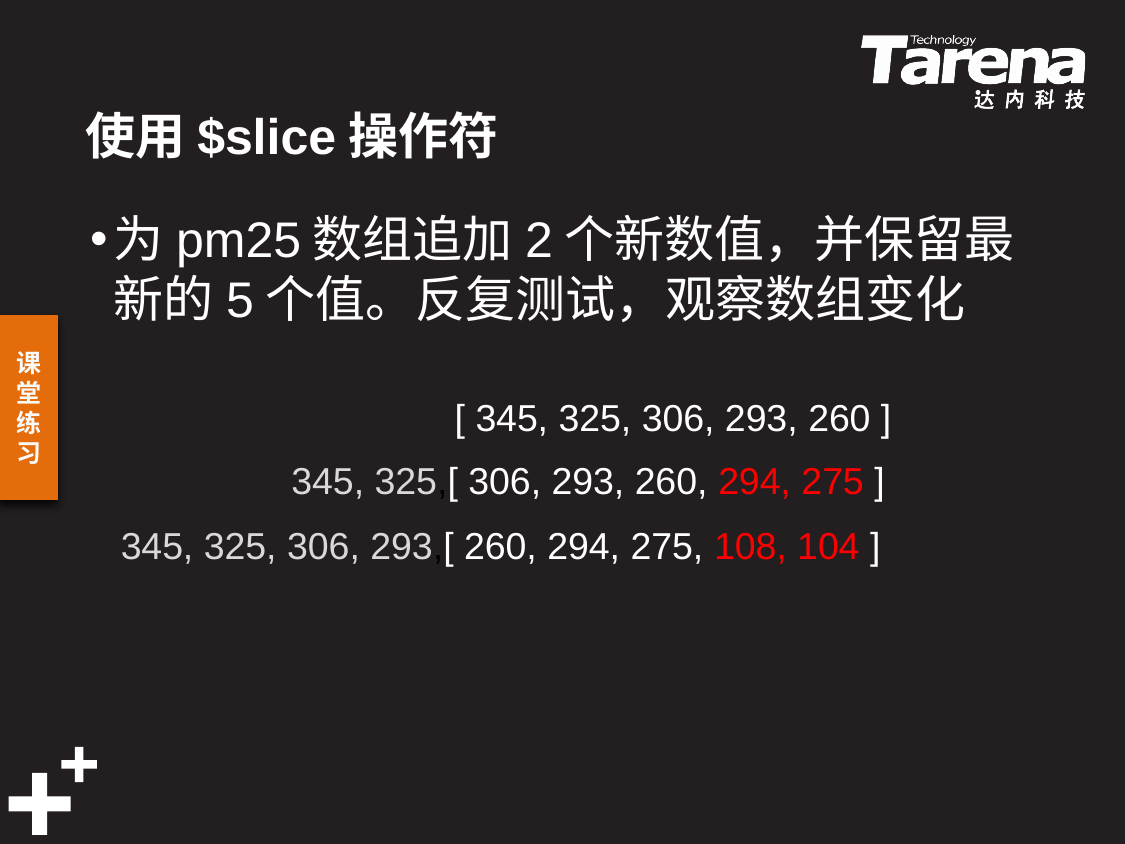

# 使用$slice操作符
为pm25数组追加2个新数值，并保留最新的5个值。反复测试，观察数组变化
[ 345, 325, 306, 293, 260 ]
345, 325,[ 306, 293, 260, 294, 275 ]
345, 325, 306, 293,[ 260, 294, 275, 108, 104 ]